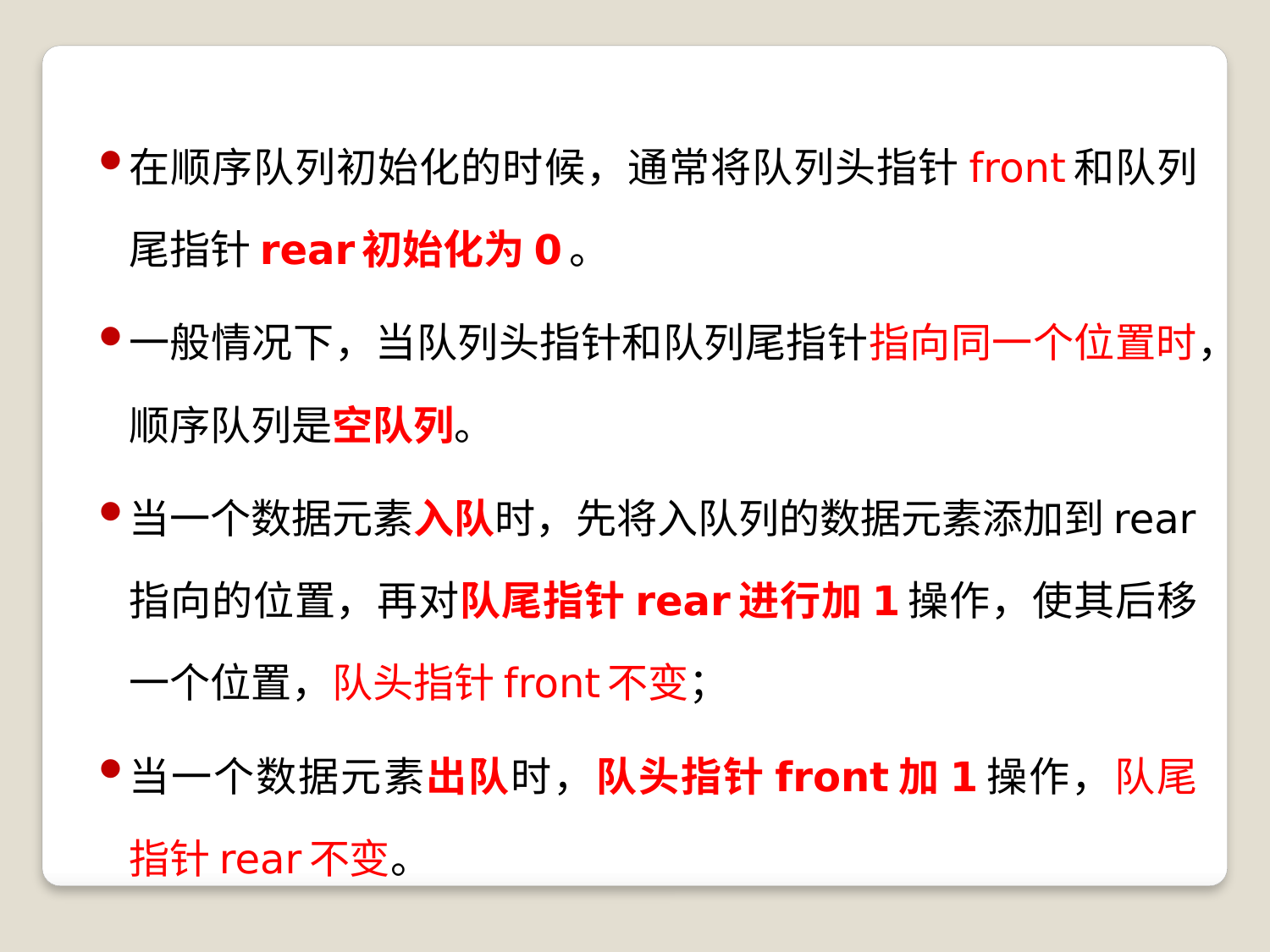

在顺序队列初始化的时候，通常将队列头指针front和队列尾指针rear初始化为0。
一般情况下，当队列头指针和队列尾指针指向同一个位置时，顺序队列是空队列。
当一个数据元素入队时，先将入队列的数据元素添加到rear指向的位置，再对队尾指针rear进行加1操作，使其后移一个位置，队头指针front不变；
当一个数据元素出队时，队头指针front加1操作，队尾指针rear不变。